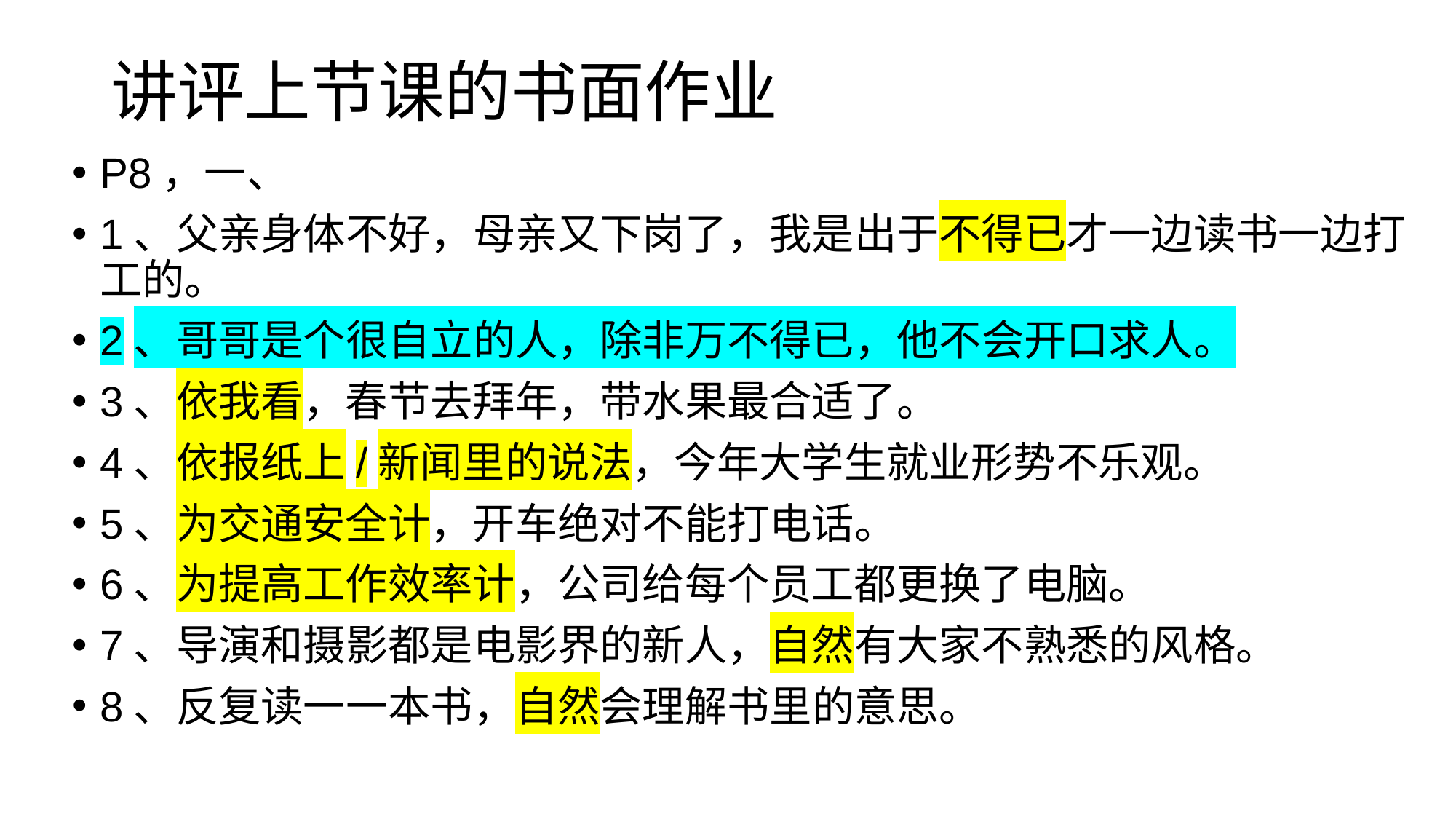

# 讲评上节课的书面作业
P8，一、
1、父亲身体不好，母亲又下岗了，我是出于不得已才一边读书一边打工的。
2、哥哥是个很自立的人，除非万不得已，他不会开口求人。
3、依我看，春节去拜年，带水果最合适了。
4、依报纸上/新闻里的说法，今年大学生就业形势不乐观。
5、为交通安全计，开车绝对不能打电话。
6、为提高工作效率计，公司给每个员工都更换了电脑。
7、导演和摄影都是电影界的新人，自然有大家不熟悉的风格。
8、反复读一一本书，自然会理解书里的意思。